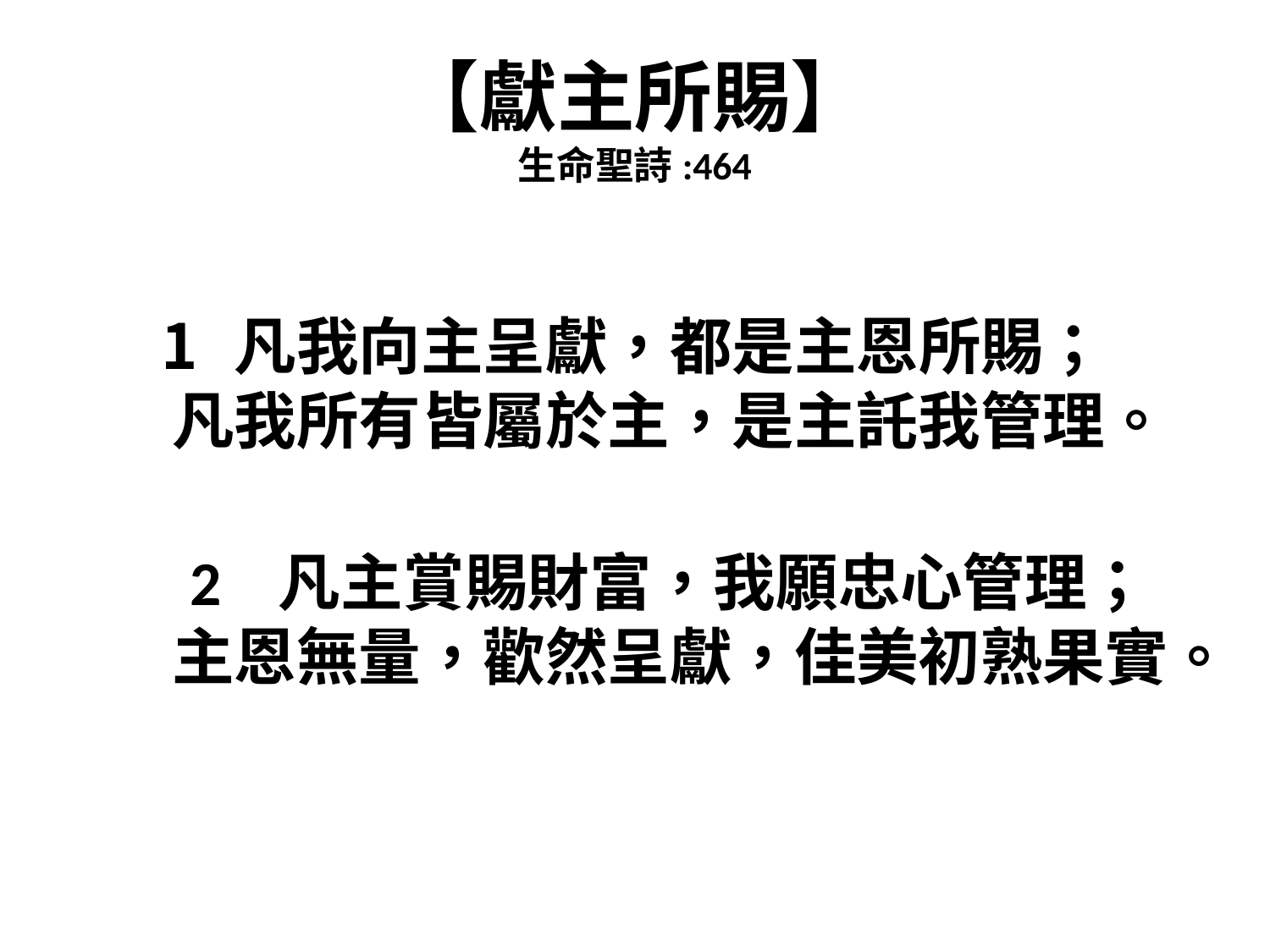

# 【獻主所賜】 生命聖詩:464

凡我向主呈獻，都是主恩所賜；
凡我所有皆屬於主，是主託我管理。
2   凡主賞賜財富，我願忠心管理；
主恩無量，歡然呈獻，佳美初熟果實。